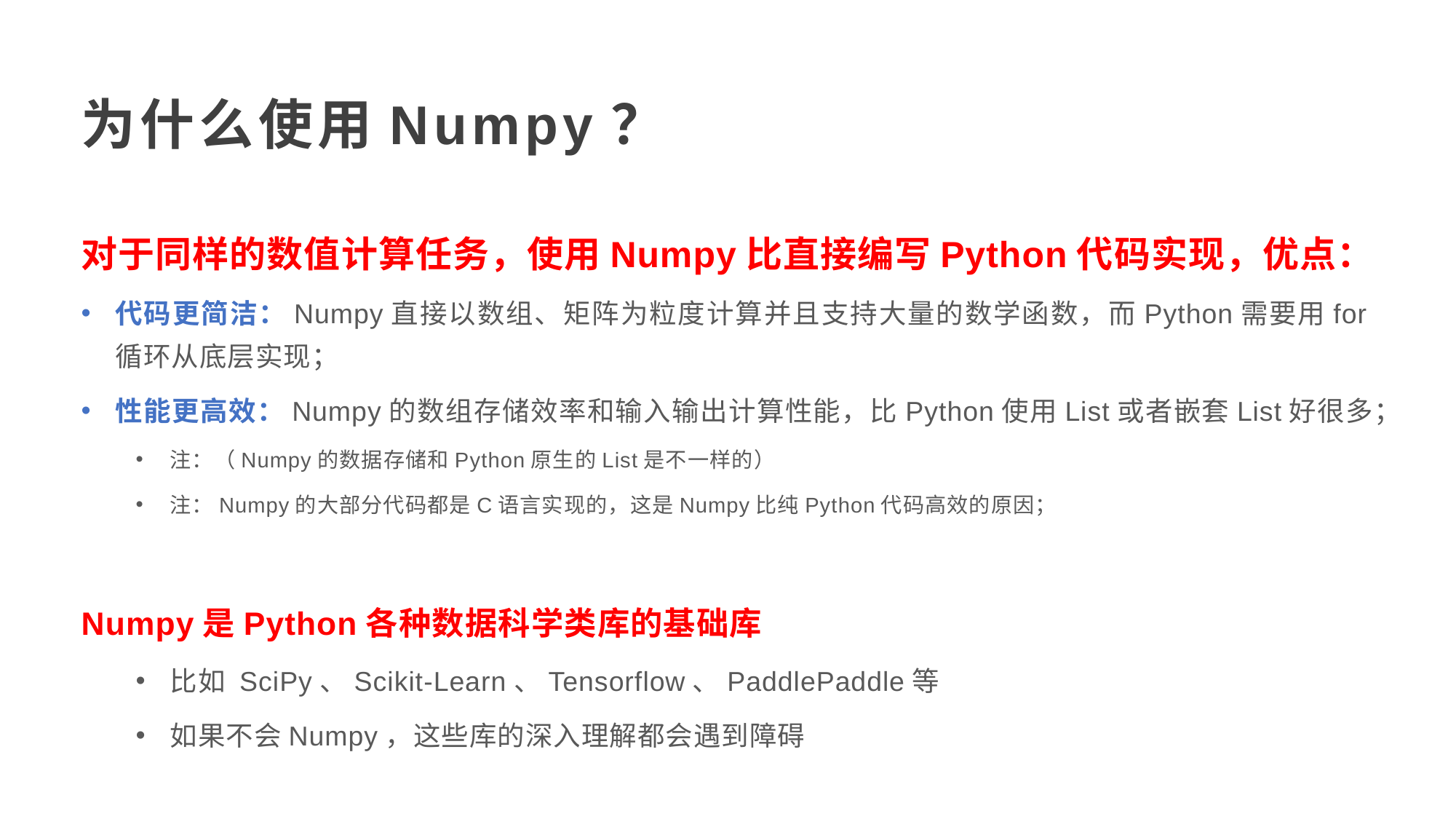

为什么使用Numpy？
对于同样的数值计算任务，使用Numpy比直接编写Python代码实现，优点：
代码更简洁：Numpy直接以数组、矩阵为粒度计算并且支持大量的数学函数，而Python需要用for循环从底层实现；
性能更高效：Numpy的数组存储效率和输入输出计算性能，比Python使用List或者嵌套List好很多；
注：（Numpy的数据存储和Python原生的List是不一样的）
注：Numpy的大部分代码都是C语言实现的，这是Numpy比纯Python代码高效的原因；

Numpy是Python各种数据科学类库的基础库
比如 SciPy、Scikit-Learn、Tensorflow、PaddlePaddle等
如果不会Numpy，这些库的深入理解都会遇到障碍